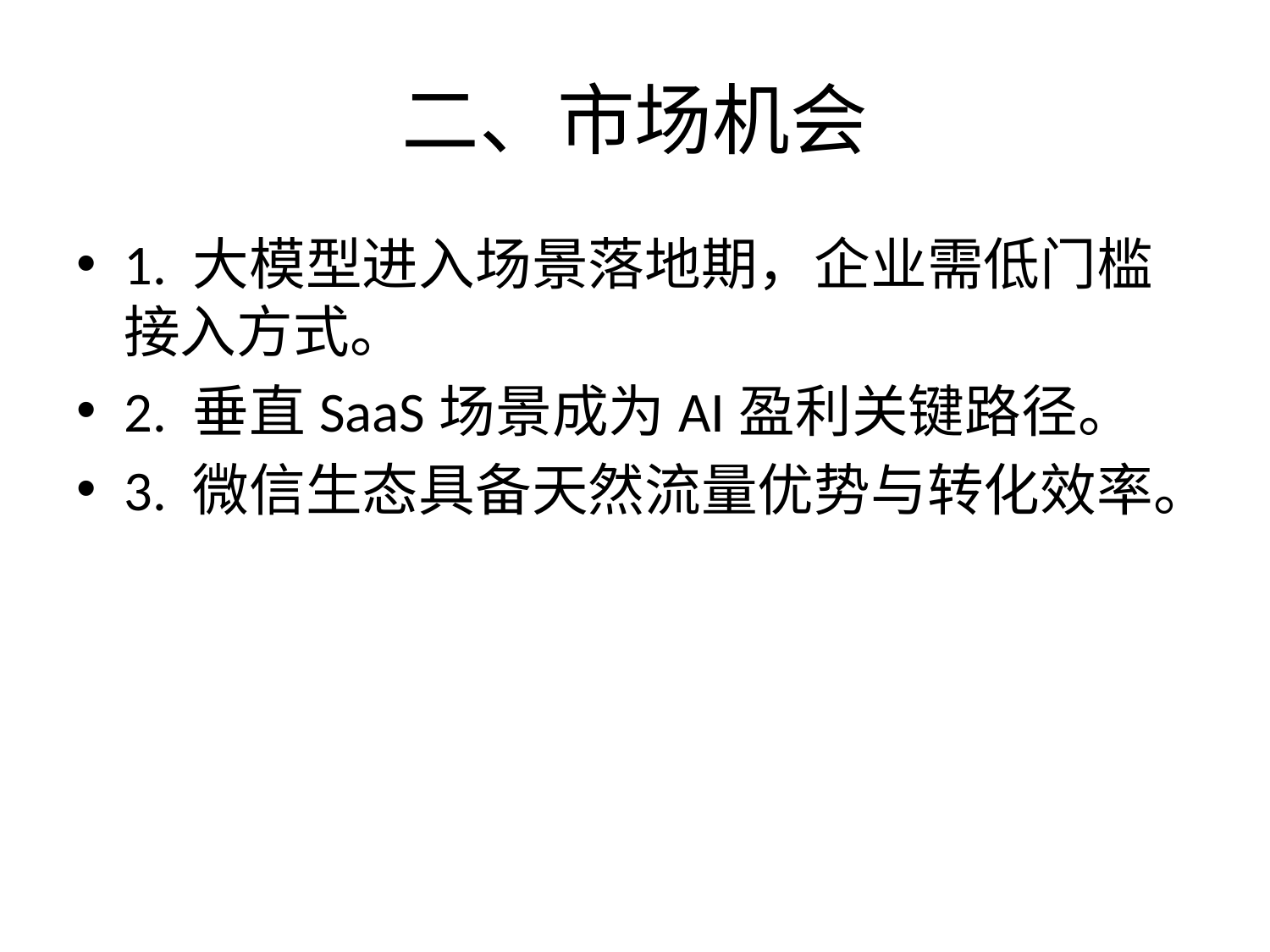

# 二、市场机会
1. 大模型进入场景落地期，企业需低门槛接入方式。
2. 垂直SaaS场景成为AI盈利关键路径。
3. 微信生态具备天然流量优势与转化效率。